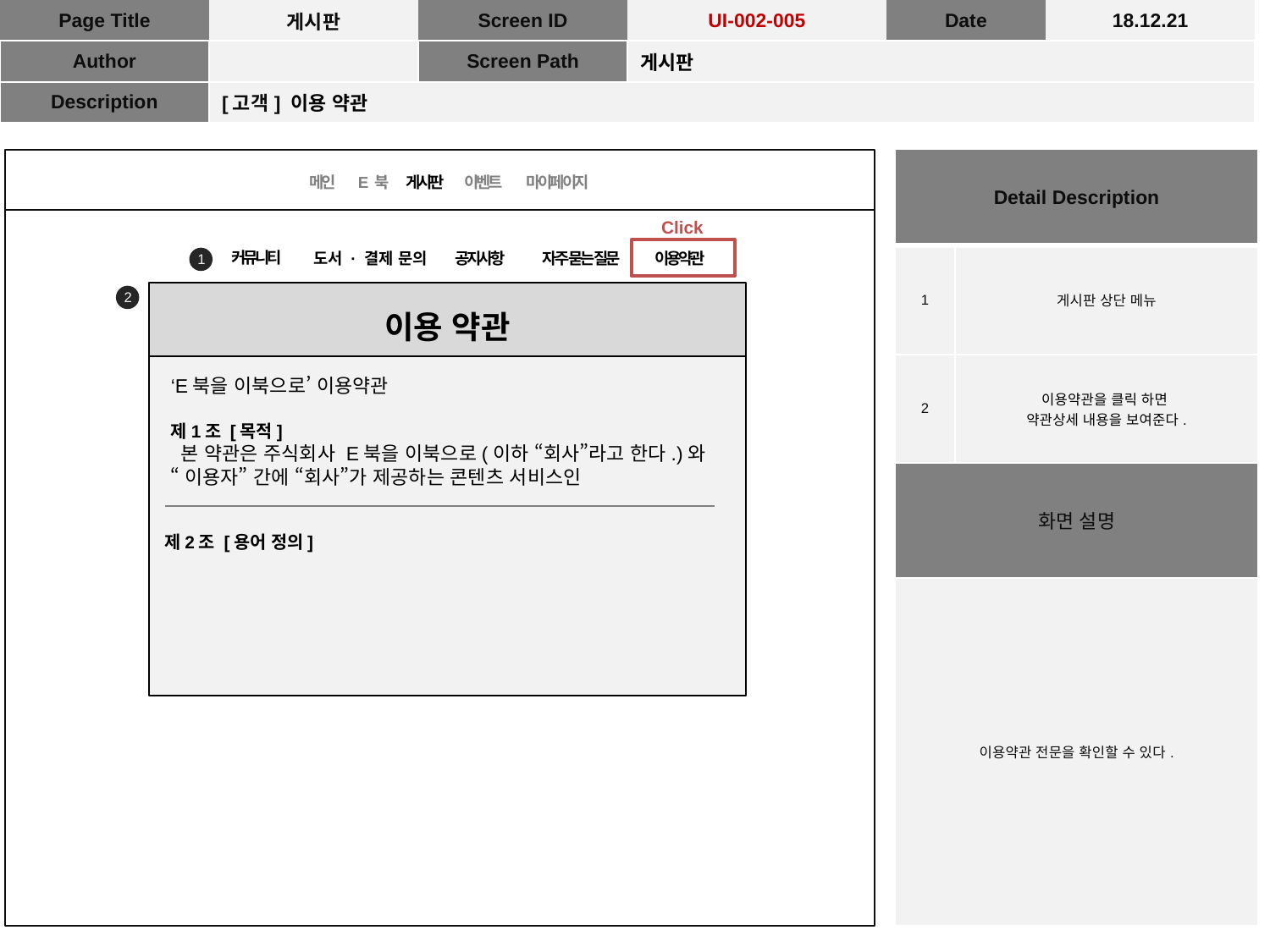

| Page Title | 게시판 | Screen ID | UI-002-005 | Date | 18.12.21 |
| --- | --- | --- | --- | --- | --- |
| Author |  | Screen Path | 게시판 |  |  |
| Description | [고객] 이용 약관 |  |  |  |  |
| Detail Description |  |
| --- | --- |
| 1 | 게시판 상단 메뉴 |
| 2 | 이용약관을 클릭 하면 약관상세 내용을 보여준다. |
| 화면 설명 |  |
| 이용약관 전문을 확인할 수 있다. |  |

E 북
메인
마이페이지
게시판
이벤트

Click

커뮤니티
자주 묻는 질문
도서 · 결제 문의
공지사항
이용약관
1

이용 약관
2

‘E북을 이북으로’ 이용약관

제1조 [목적]
 본 약관은 주식회사 E북을 이북으로(이하 “회사”라고 한다.)와
“이용자” 간에 “회사”가 제공하는 콘텐츠 서비스인
제2조 [용어 정의]